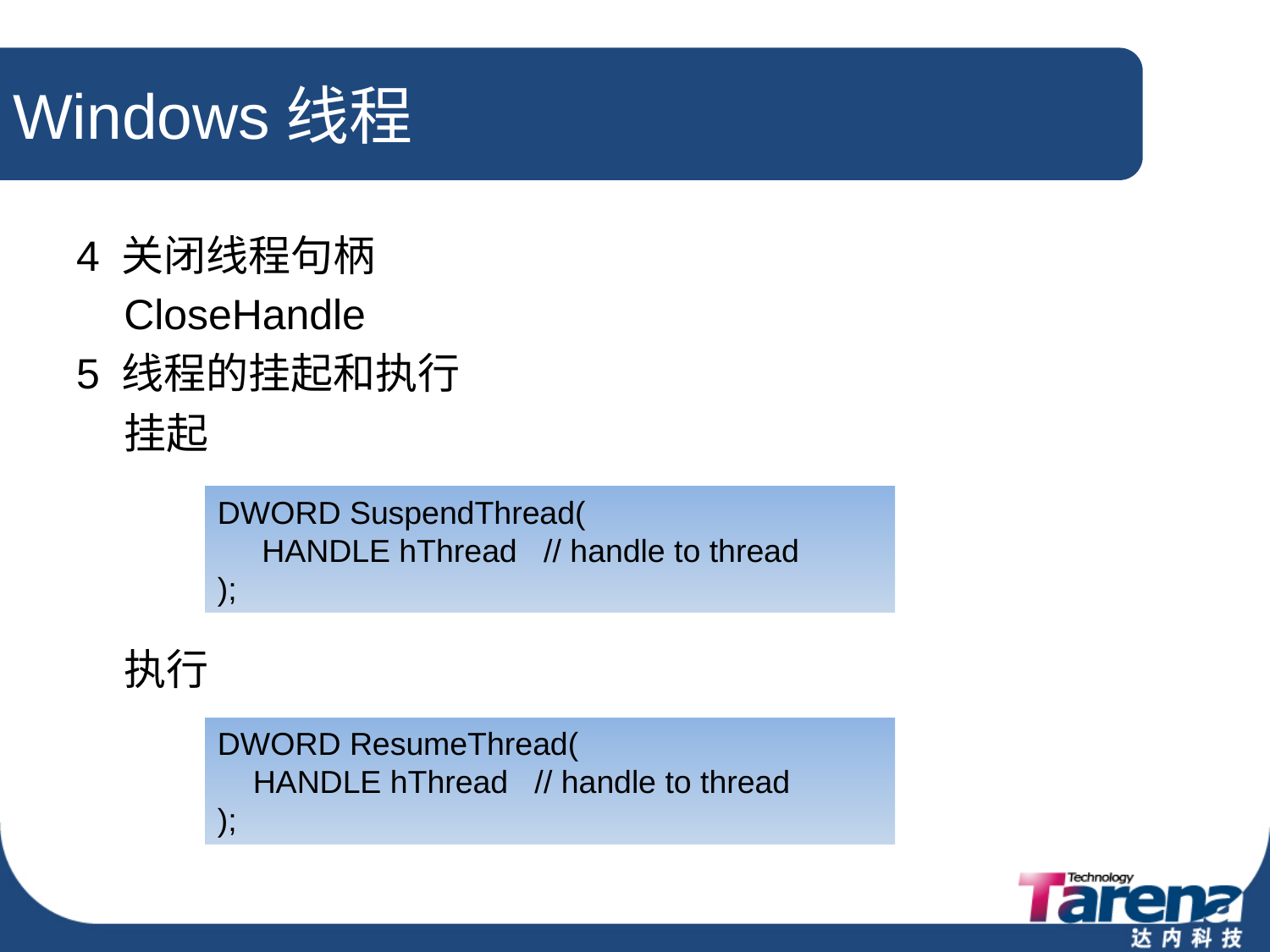

# Windows线程
4 关闭线程句柄
	CloseHandle
5 线程的挂起和执行
	挂起

	执行

DWORD SuspendThread(
     HANDLE hThread   // handle to thread
);
DWORD ResumeThread(
    HANDLE hThread   // handle to thread
);